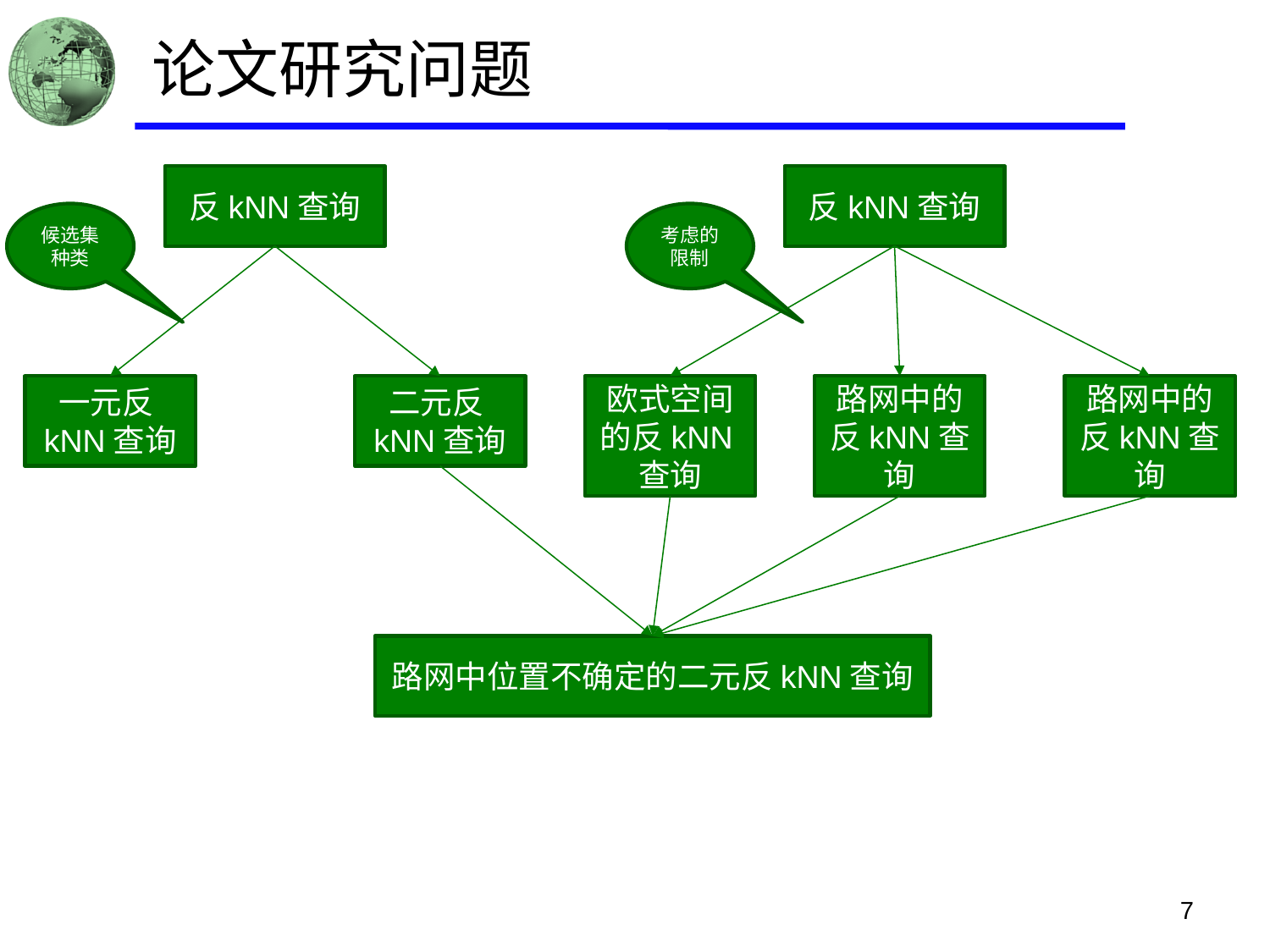

# 论文研究问题
反kNN查询
反kNN查询
候选集种类
考虑的限制
一元反kNN查询
二元反kNN查询
欧式空间的反kNN查询
路网中的反kNN查询
路网中的反kNN查询
路网中位置不确定的二元反kNN查询
7